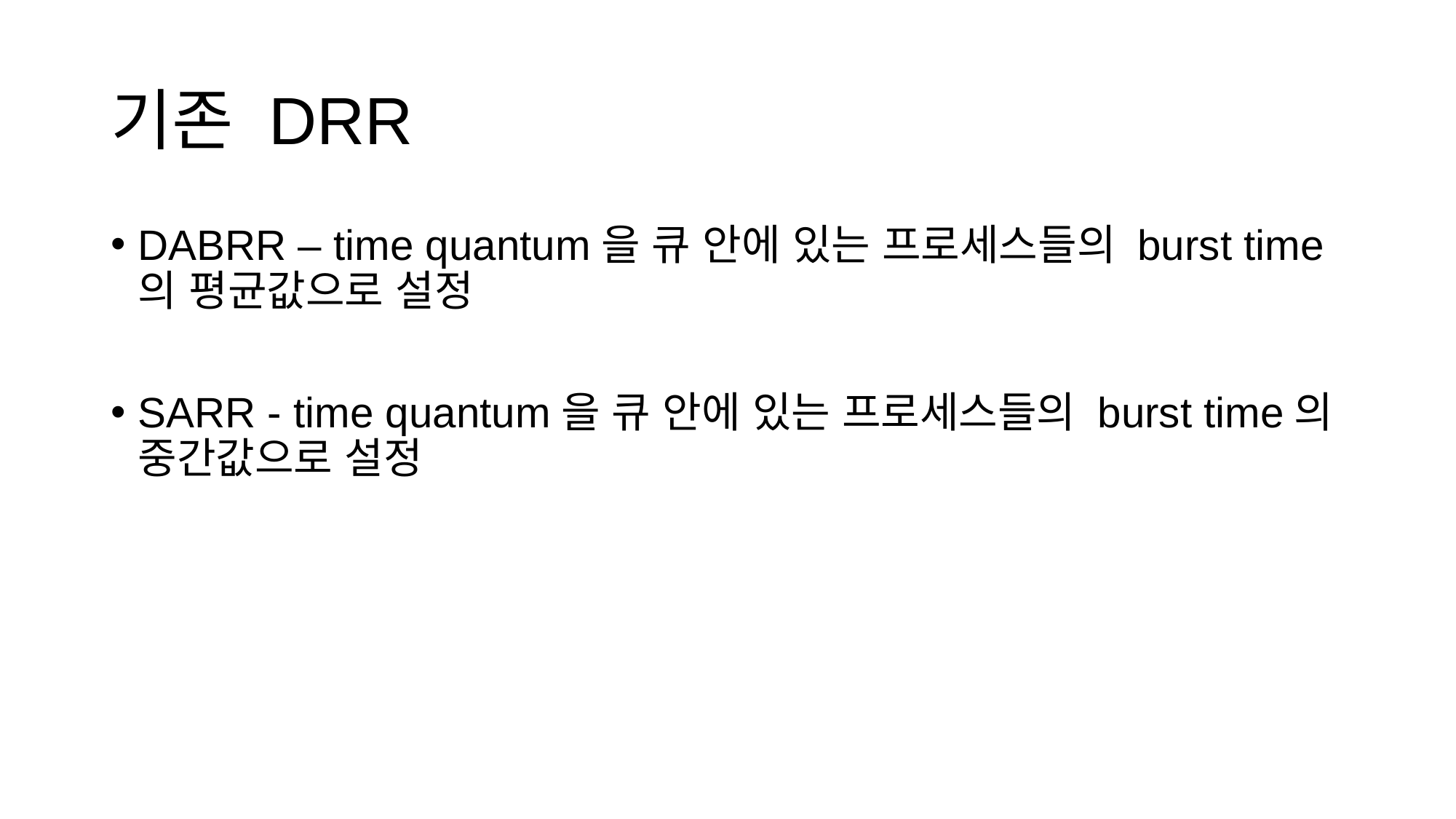

# 기존 DRR
DABRR – time quantum을 큐 안에 있는 프로세스들의 burst time의 평균값으로 설정

SARR - time quantum을 큐 안에 있는 프로세스들의 burst time의 중간값으로 설정